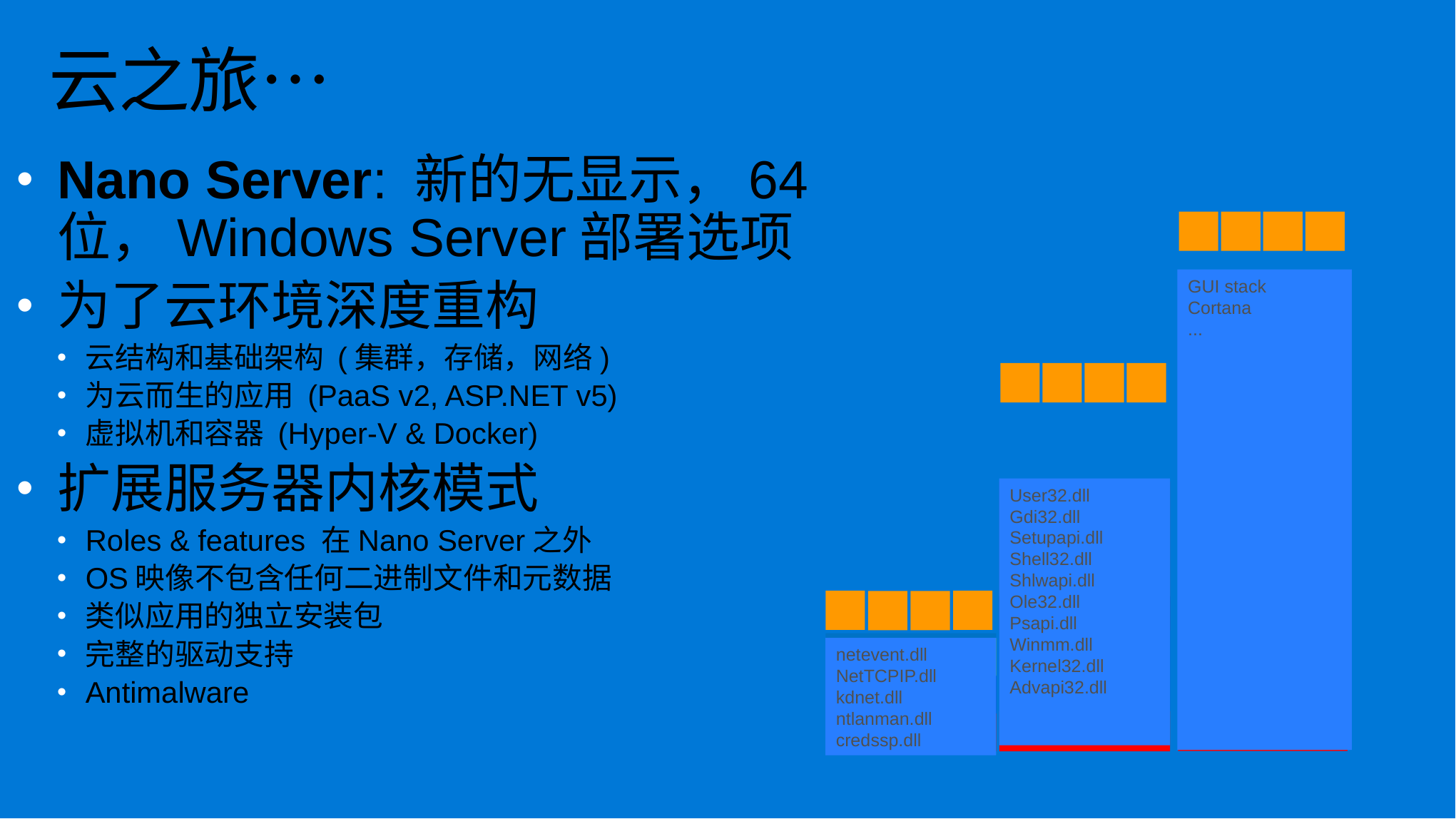

# 云之旅…
Nano Server: 新的无显示，64位，Windows Server部署选项
为了云环境深度重构
云结构和基础架构 (集群，存储，网络)
为云而生的应用 (PaaS v2, ASP.NET v5)
虚拟机和容器 (Hyper-V & Docker)
扩展服务器内核模式
Roles & features 在Nano Server之外
OS映像不包含任何二进制文件和元数据
类似应用的独立安装包
完整的驱动支持
Antimalware

Server
with a Desktop Experience
GUI stack
Cortana
...

UWP
.NET
Win32
Kernel

Server
Core`
User32.dll
Gdi32.dll
Setupapi.dll
Shell32.dll
Shlwapi.dll
Ole32.dll
Psapi.dll
Winmm.dll
Kernel32.dll
Advapi32.dll

.NET
Win32
Kernel

Nano Server
netevent.dll
NetTCPIP.dll
kdnet.dll
ntlanman.dll
credssp.dll
CoreCLR
Win32
Kernel